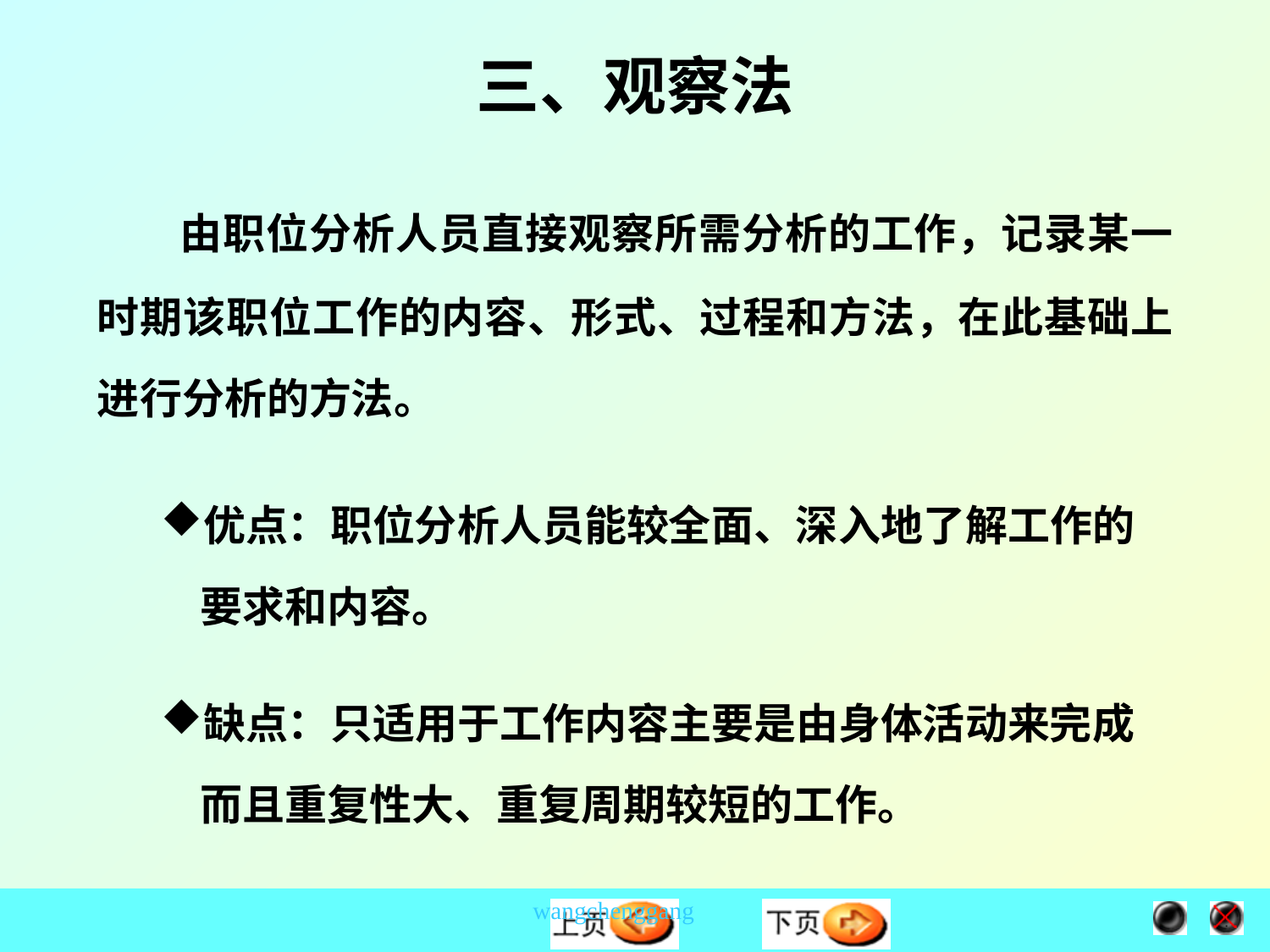

# 三、观察法
     由职位分析人员直接观察所需分析的工作，记录某一时期该职位工作的内容、形式、过程和方法，在此基础上进行分析的方法。
优点：职位分析人员能较全面、深入地了解工作的要求和内容。
缺点：只适用于工作内容主要是由身体活动来完成而且重复性大、重复周期较短的工作。
wangchenggang